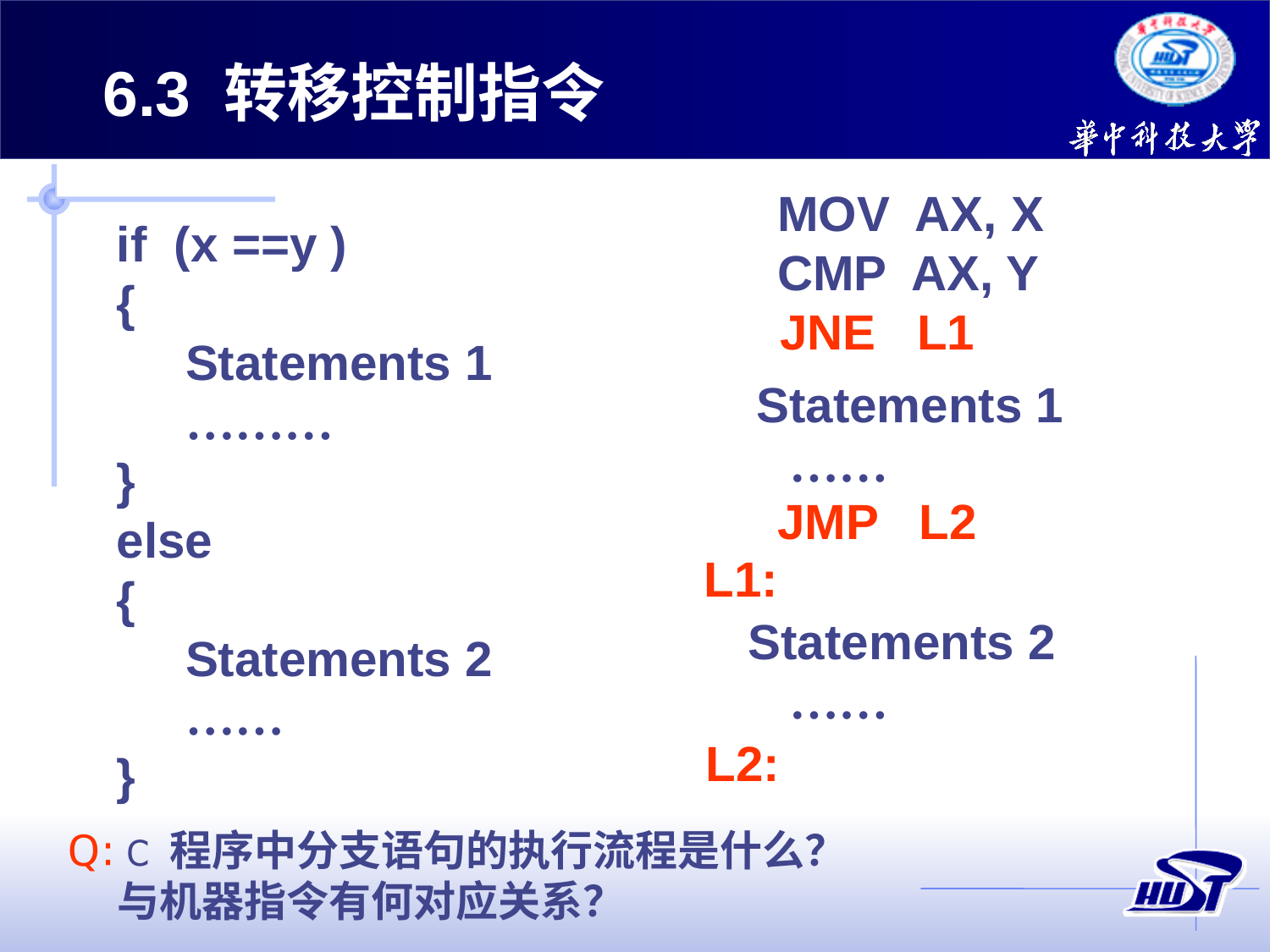

6.3 转移控制指令
MOV  AX, X
CMP  AX, Y
if  (x ==y )
{
     Statements 1
     ………
}
else
{
     Statements 2
     ……
}
JNE   L1

   Statements 1
     ……

  Statements 2
     ……

JMP   L2
L1:
L2:
Q: C 程序中分支语句的执行流程是什么？
    与机器指令有何对应关系？